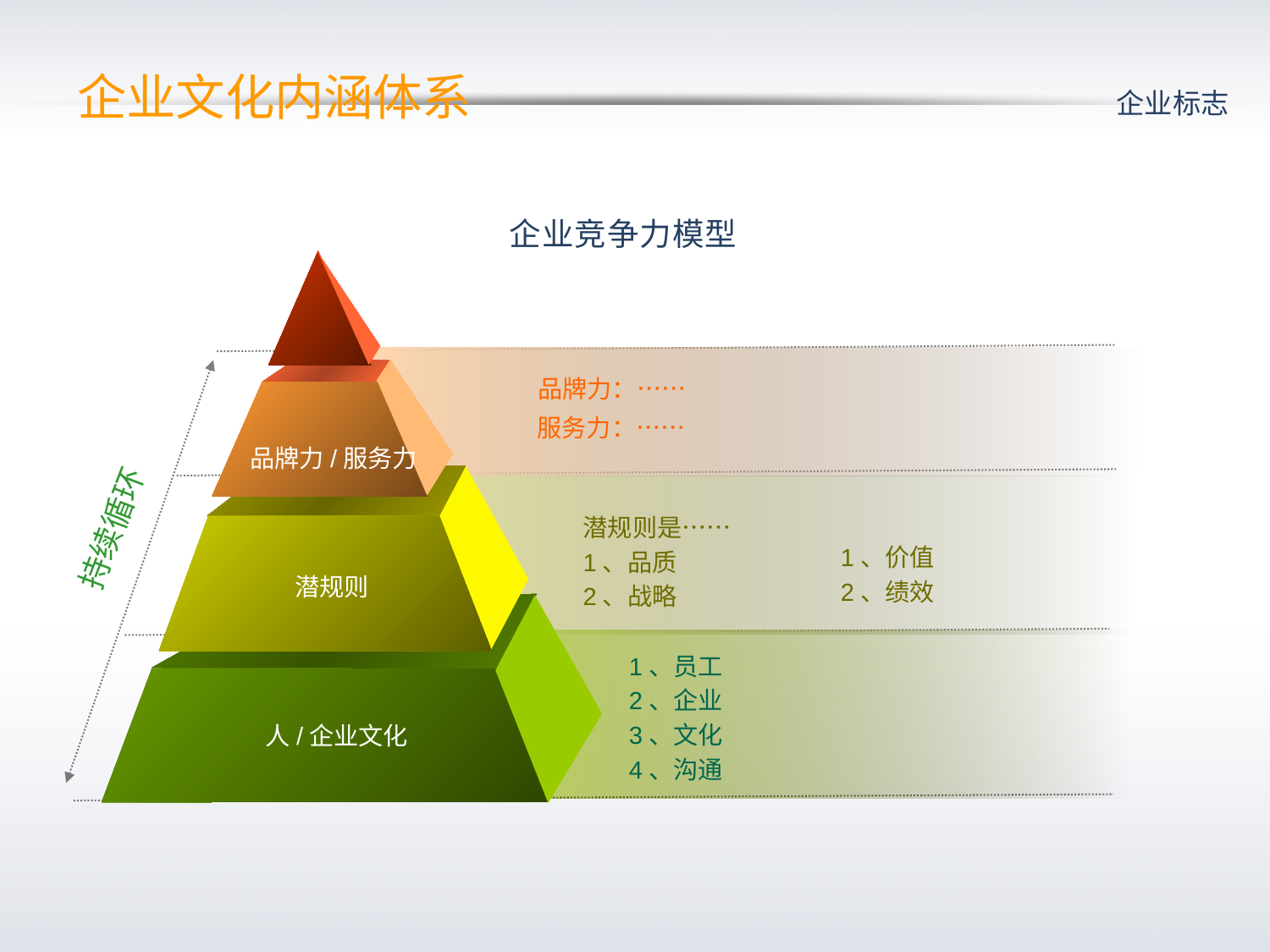

企业文化内涵体系
企业标志
企业竞争力模型

品牌力：……
服务力：……
品牌力/服务力

持续循环
潜规则是……
1、品质
2、战略

1、价值
2、绩效
潜规则

1、员工
2、企业
3、文化
4、沟通
人/企业文化